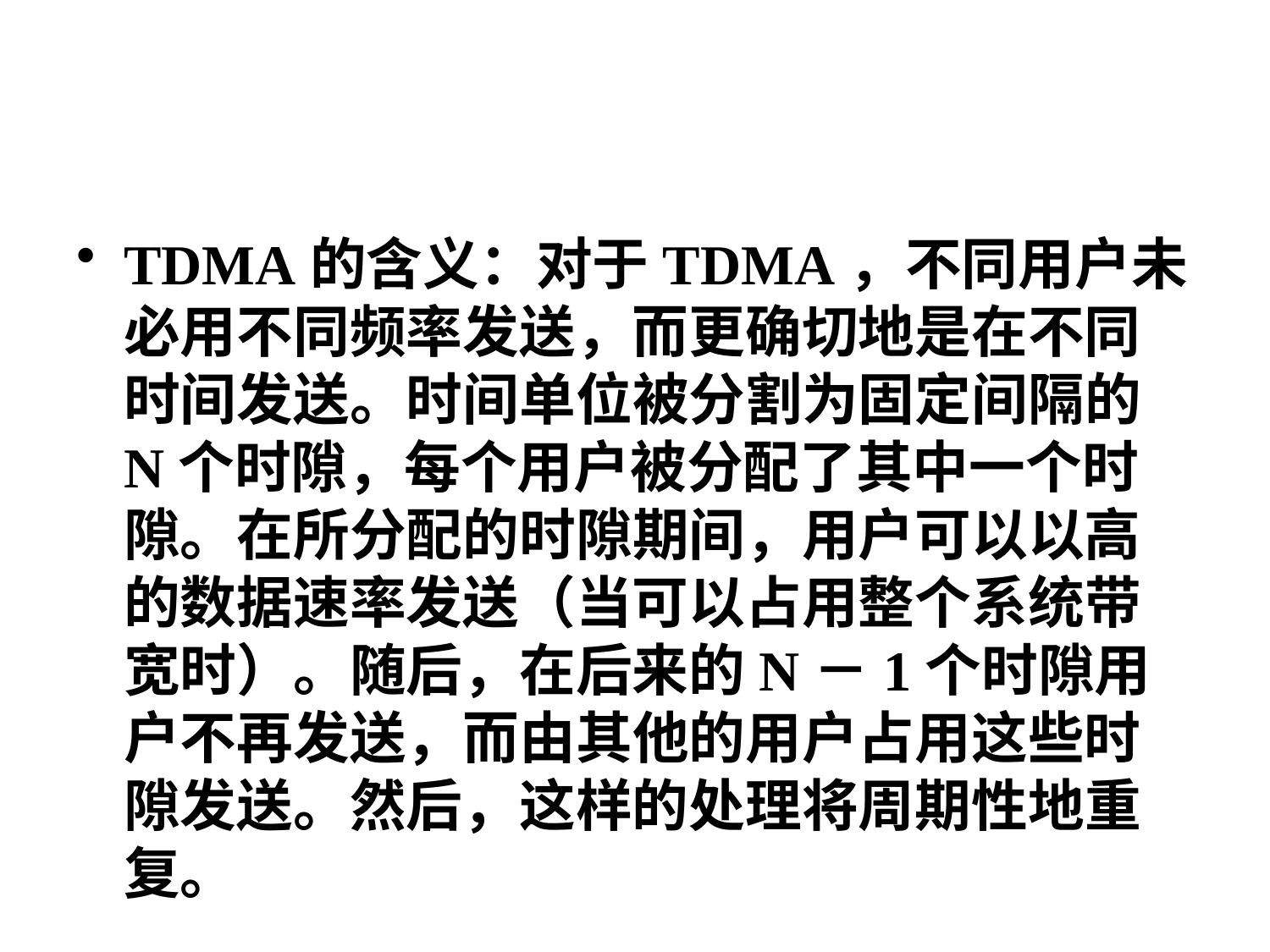

#
TDMA的含义：对于TDMA，不同用户未必用不同频率发送，而更确切地是在不同时间发送。时间单位被分割为固定间隔的N个时隙，每个用户被分配了其中一个时隙。在所分配的时隙期间，用户可以以高的数据速率发送（当可以占用整个系统带宽时）。随后，在后来的N－1个时隙用户不再发送，而由其他的用户占用这些时隙发送。然后，这样的处理将周期性地重复。